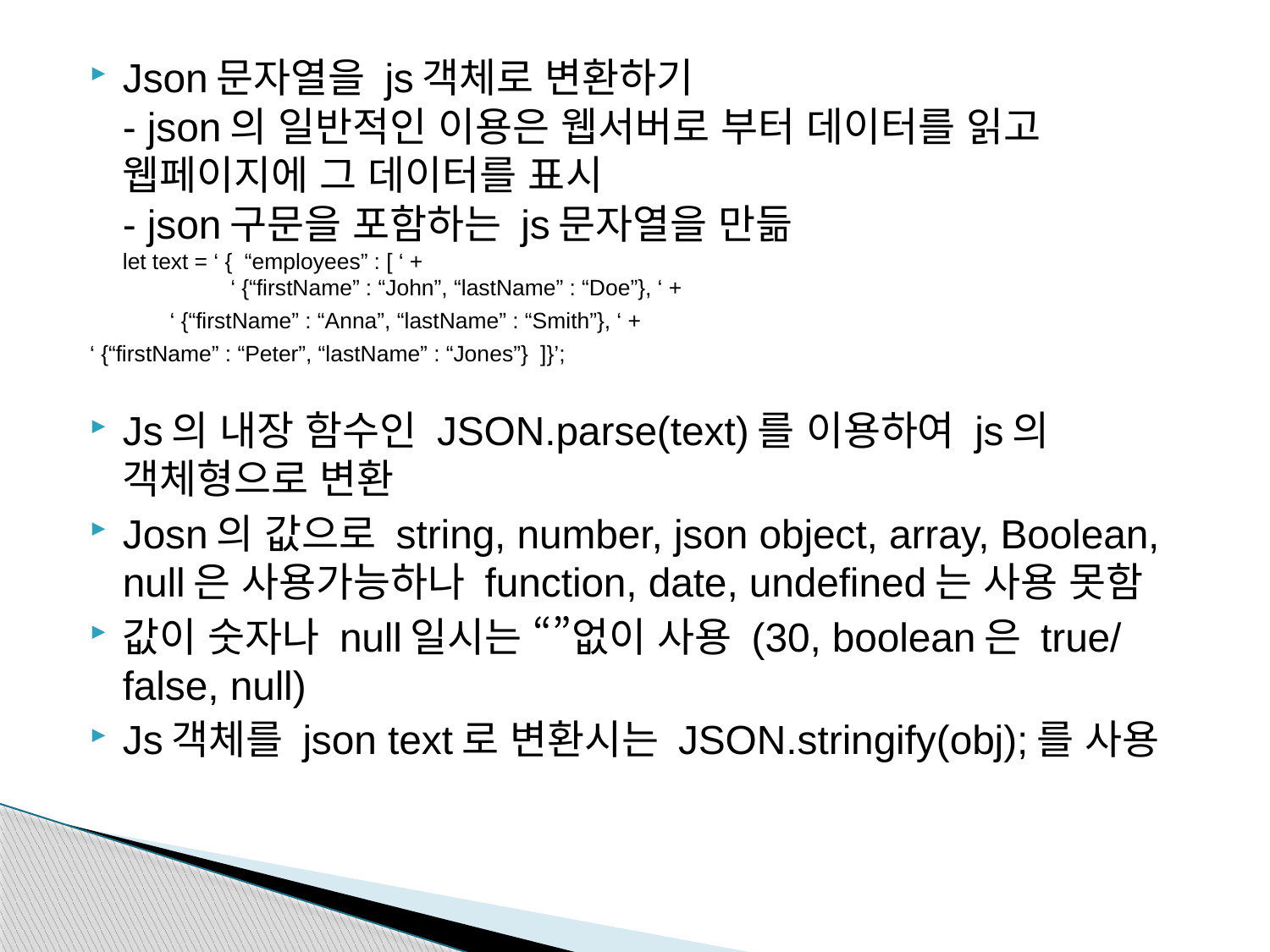

Json문자열을 js객체로 변환하기
- json의 일반적인 이용은 웹서버로 부터 데이터를 읽고 웹페이지에 그 데이터를 표시
- json구문을 포함하는 js문자열을 만듦
let text = ‘ {  “employees” : [ ‘ +
	‘ {“firstName” : “John”, “lastName” : “Doe”}, ‘ +
             ‘ {“firstName” : “Anna”, “lastName” : “Smith”}, ‘ +
	‘ {“firstName” : “Peter”, “lastName” : “Jones”}  ]}’;

Js의 내장 함수인 JSON.parse(text)를 이용하여 js의  객체형으로 변환
Josn의 값으로 string, number, json object, array, Boolean, null은 사용가능하나 function, date, undefined는 사용 못함
값이 숫자나 null일시는 “”없이 사용 (30, boolean은 true/false, null)
Js객체를 json text로 변환시는 JSON.stringify(obj);를 사용